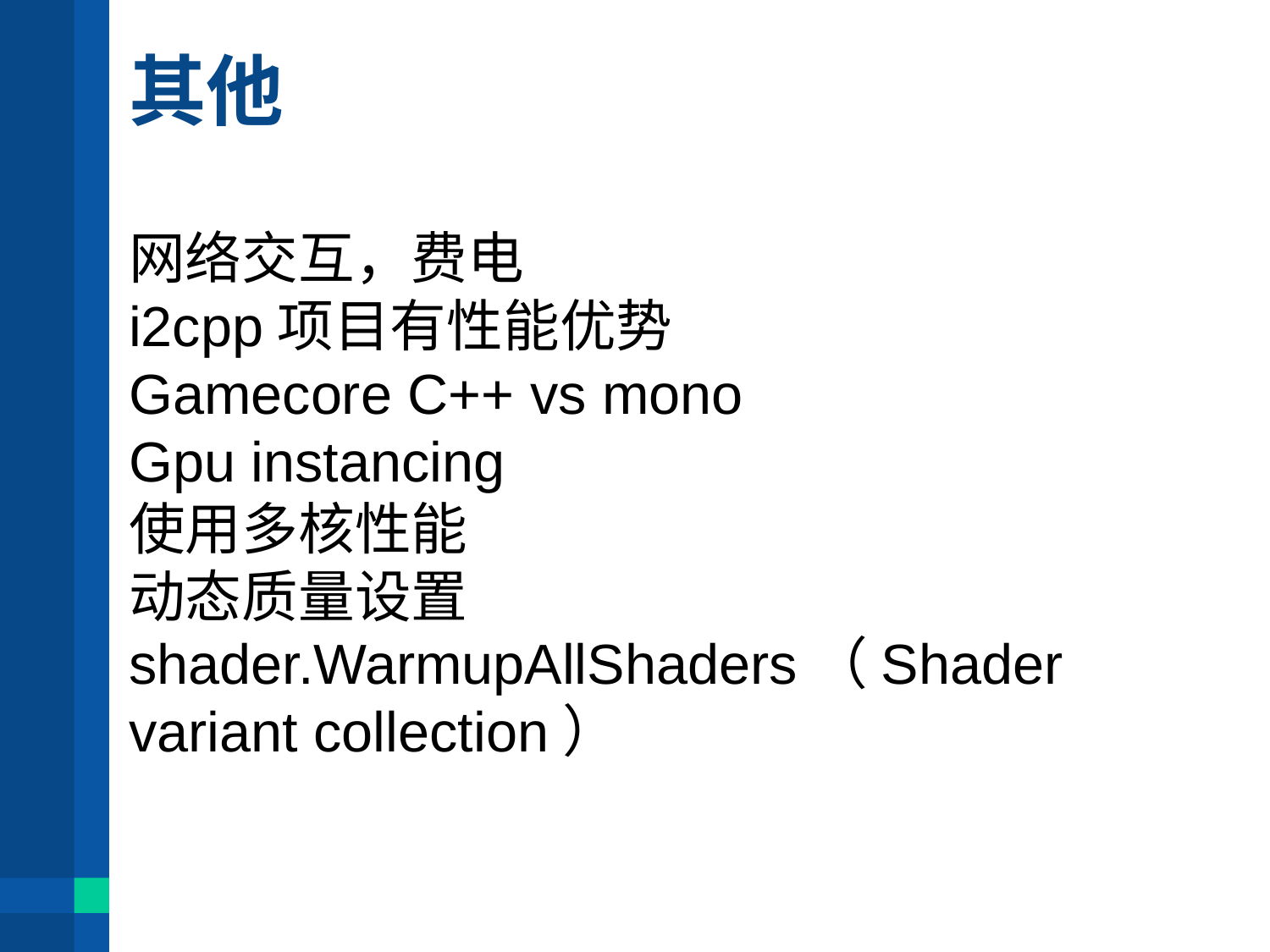

# 其他
网络交互，费电
i2cpp项目有性能优势
Gamecore C++ vs mono
Gpu instancing
使用多核性能
动态质量设置
shader.WarmupAllShaders（Shader variant collection）